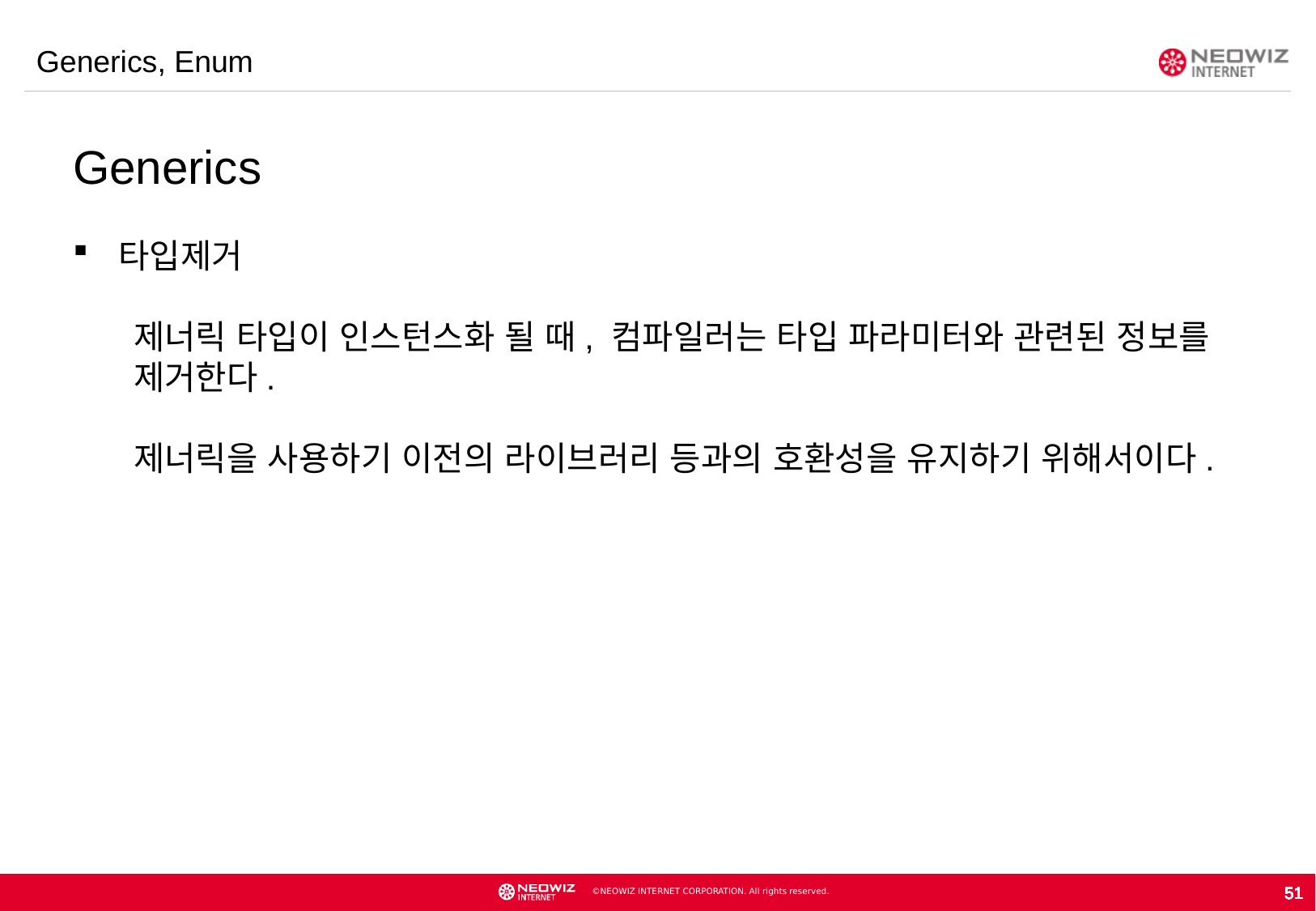

Generics, Enum

Generics

타입제거

제너릭 타입이 인스턴스화 될 때, 컴파일러는 타입 파라미터와 관련된 정보를 제거한다.

제너릭을 사용하기 이전의 라이브러리 등과의 호환성을 유지하기 위해서이다.
51
51
51
51
51
51
51
51
51
51
51
51
51
51
51
51
51
51
51
51
51
51
51
51
51
51
51
51
51
51
51